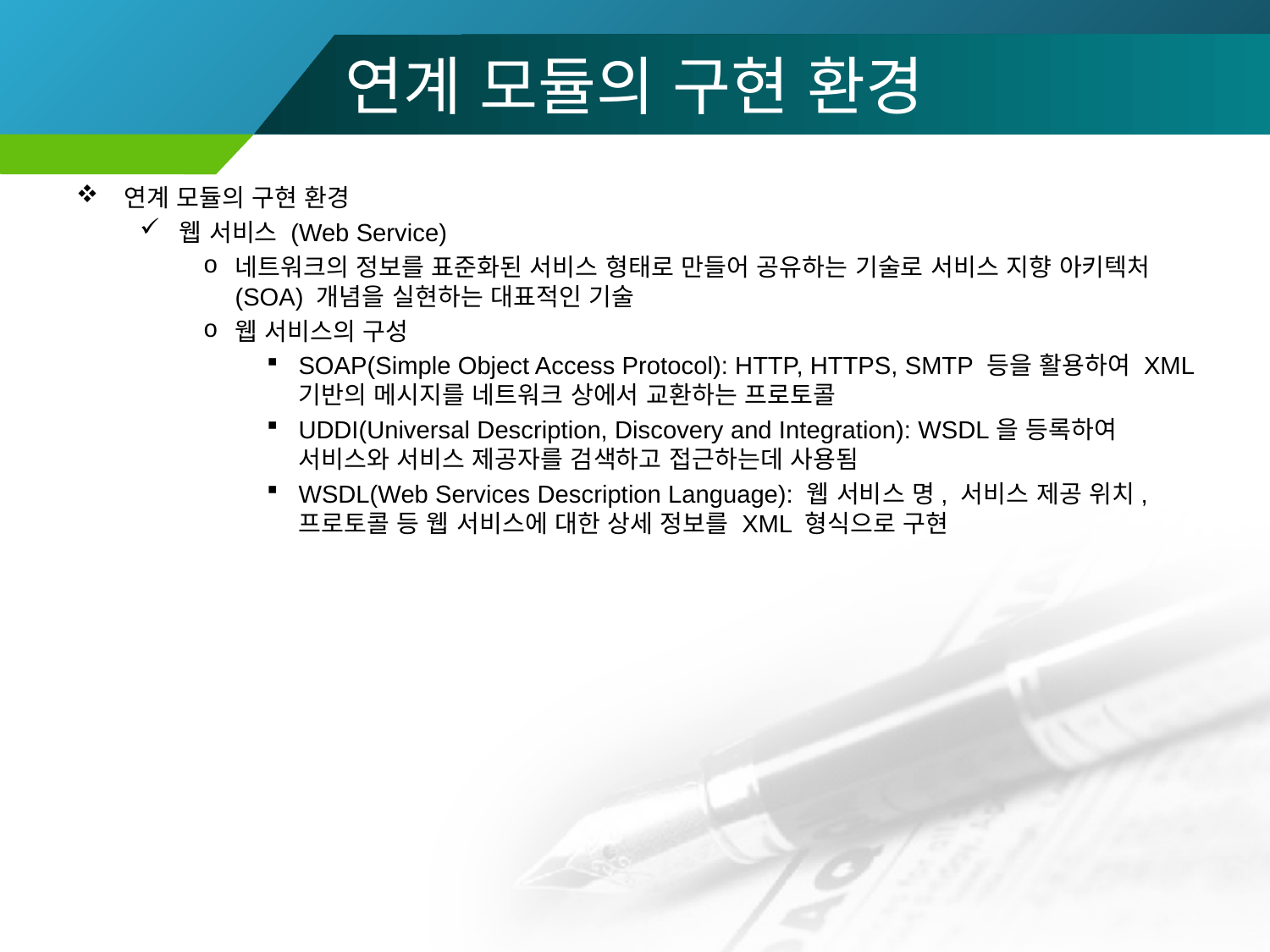

# 연계 모듈의 구현 환경
연계 모듈의 구현 환경
웹 서비스 (Web Service)
네트워크의 정보를 표준화된 서비스 형태로 만들어 공유하는 기술로 서비스 지향 아키텍처(SOA) 개념을 실현하는 대표적인 기술
웹 서비스의 구성
SOAP(Simple Object Access Protocol): HTTP, HTTPS, SMTP 등을 활용하여 XML 기반의 메시지를 네트워크 상에서 교환하는 프로토콜
UDDI(Universal Description, Discovery and Integration): WSDL을 등록하여 서비스와 서비스 제공자를 검색하고 접근하는데 사용됨
WSDL(Web Services Description Language): 웹 서비스 명, 서비스 제공 위치, 프로토콜 등 웹 서비스에 대한 상세 정보를 XML 형식으로 구현